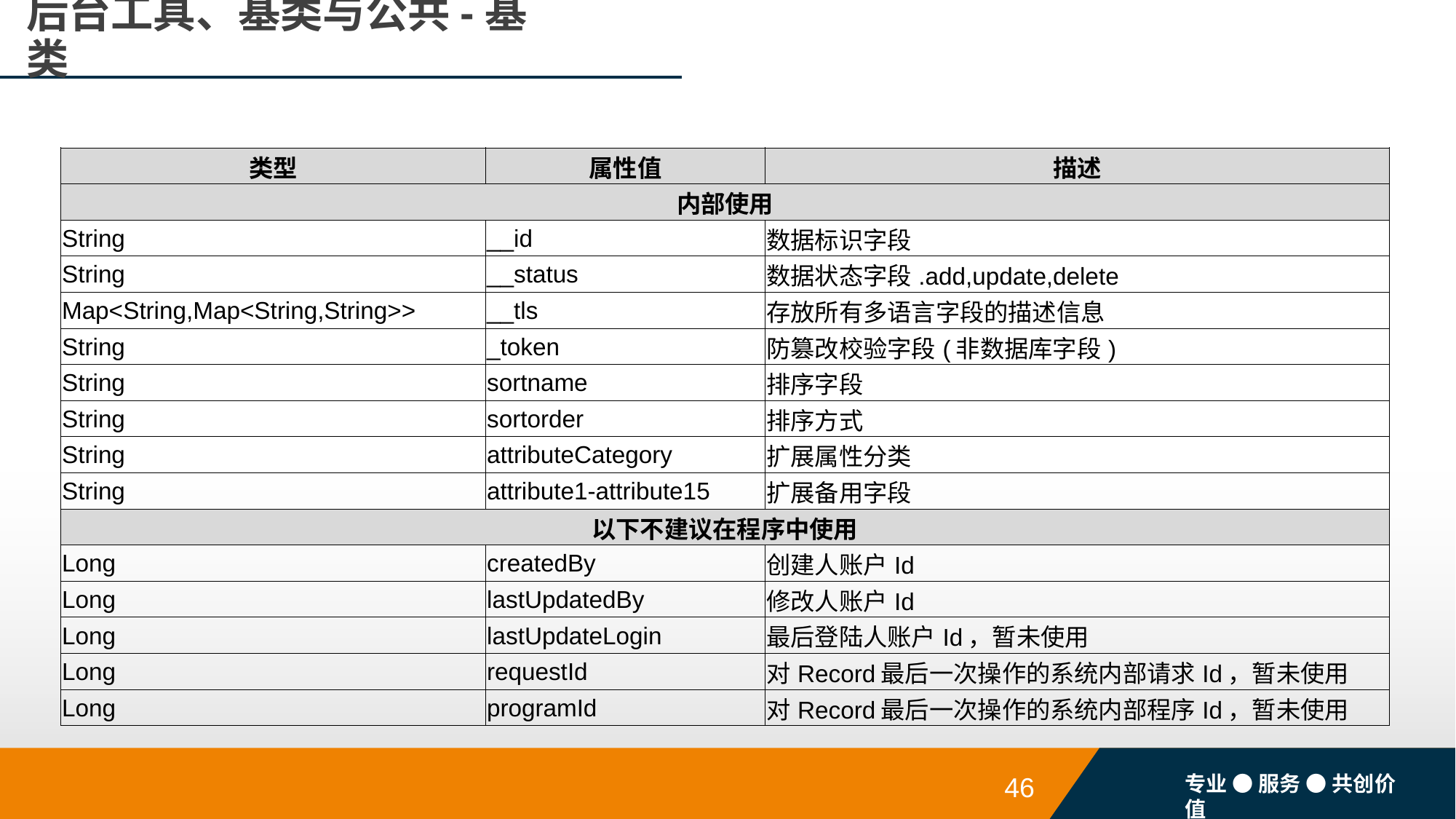

# 后台工具、基类与公共-基类
| 类型 | 属性值 | 描述 |
| --- | --- | --- |
| 内部使用 |  |  |
| String | \_\_id | 数据标识字段 |
| String | \_\_status | 数据状态字段.add,update,delete |
| Map<String,Map<String,String>> | \_\_tls | 存放所有多语言字段的描述信息 |
| String | \_token | 防篡改校验字段(非数据库字段) |
| String | sortname | 排序字段 |
| String | sortorder | 排序方式 |
| String | attributeCategory | 扩展属性分类 |
| String | attribute1-attribute15 | 扩展备用字段 |
| 以下不建议在程序中使用 |  |  |
| Long | createdBy | 创建人账户Id |
| Long | lastUpdatedBy | 修改人账户Id |
| Long | lastUpdateLogin | 最后登陆人账户Id，暂未使用 |
| Long | requestId | 对Record最后一次操作的系统内部请求Id，暂未使用 |
| Long | programId | 对Record最后一次操作的系统内部程序Id，暂未使用 |